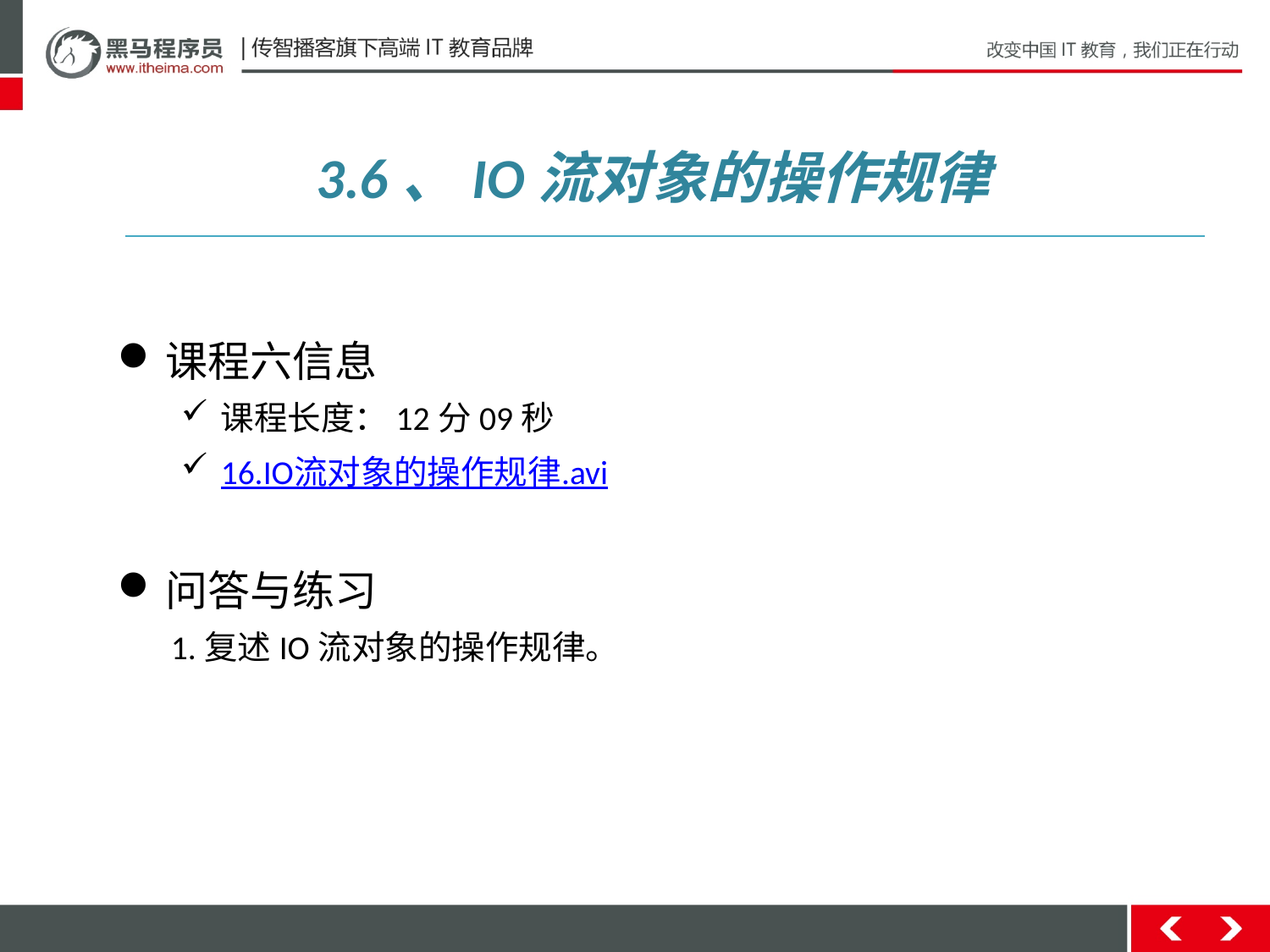

3.6、IO流对象的操作规律

课程六信息
课程长度：12分09秒
16.IO流对象的操作规律.avi

问答与练习
       1.复述IO流对象的操作规律。